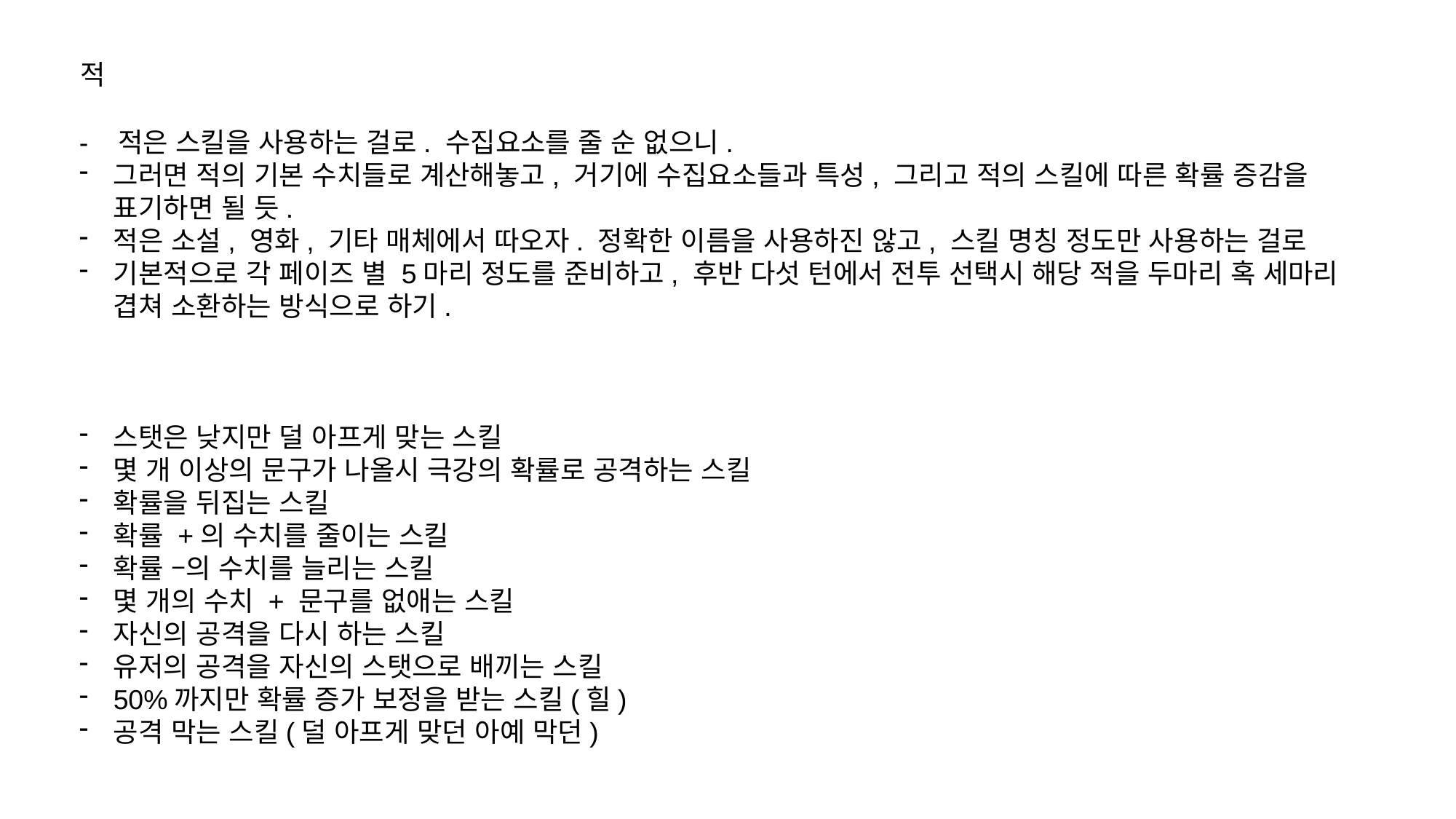

적
-   적은 스킬을 사용하는 걸로. 수집요소를 줄 순 없으니.
그러면 적의 기본 수치들로 계산해놓고, 거기에 수집요소들과 특성, 그리고 적의 스킬에 따른 확률 증감을 표기하면 될 듯.
적은 소설, 영화, 기타 매체에서 따오자. 정확한 이름을 사용하진 않고, 스킬 명칭 정도만 사용하는 걸로
기본적으로 각 페이즈 별 5마리 정도를 준비하고, 후반 다섯 턴에서 전투 선택시 해당 적을 두마리 혹 세마리 겹쳐 소환하는 방식으로 하기.

스탯은 낮지만 덜 아프게 맞는 스킬
몇 개 이상의 문구가 나올시 극강의 확률로 공격하는 스킬
확률을 뒤집는 스킬
확률 +의 수치를 줄이는 스킬
확률 –의 수치를 늘리는 스킬
몇 개의 수치 + 문구를 없애는 스킬
자신의 공격을 다시 하는 스킬
유저의 공격을 자신의 스탯으로 배끼는 스킬
50%까지만 확률 증가 보정을 받는 스킬(힐)
공격 막는 스킬(덜 아프게 맞던 아예 막던)